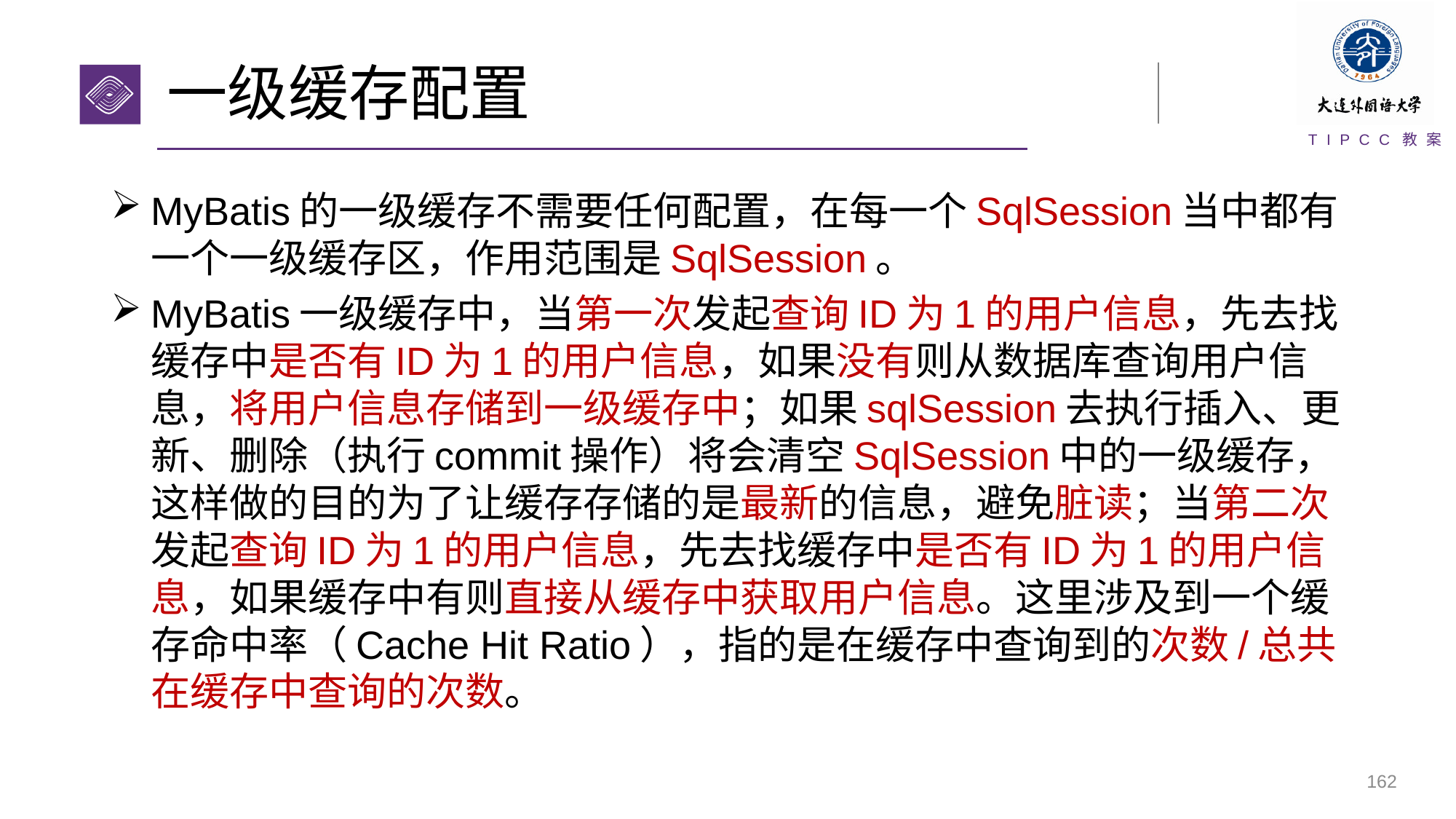

# 一级缓存配置
MyBatis的一级缓存不需要任何配置，在每一个SqlSession当中都有一个一级缓存区，作用范围是SqlSession。
MyBatis一级缓存中，当第一次发起查询ID为1的用户信息，先去找缓存中是否有ID为1的用户信息，如果没有则从数据库查询用户信息，将用户信息存储到一级缓存中；如果sqlSession去执行插入、更新、删除（执行commit操作）将会清空SqlSession中的一级缓存，这样做的目的为了让缓存存储的是最新的信息，避免脏读；当第二次发起查询ID为1的用户信息，先去找缓存中是否有ID为1的用户信息，如果缓存中有则直接从缓存中获取用户信息。这里涉及到一个缓存命中率（Cache Hit Ratio），指的是在缓存中查询到的次数/总共在缓存中查询的次数。

162